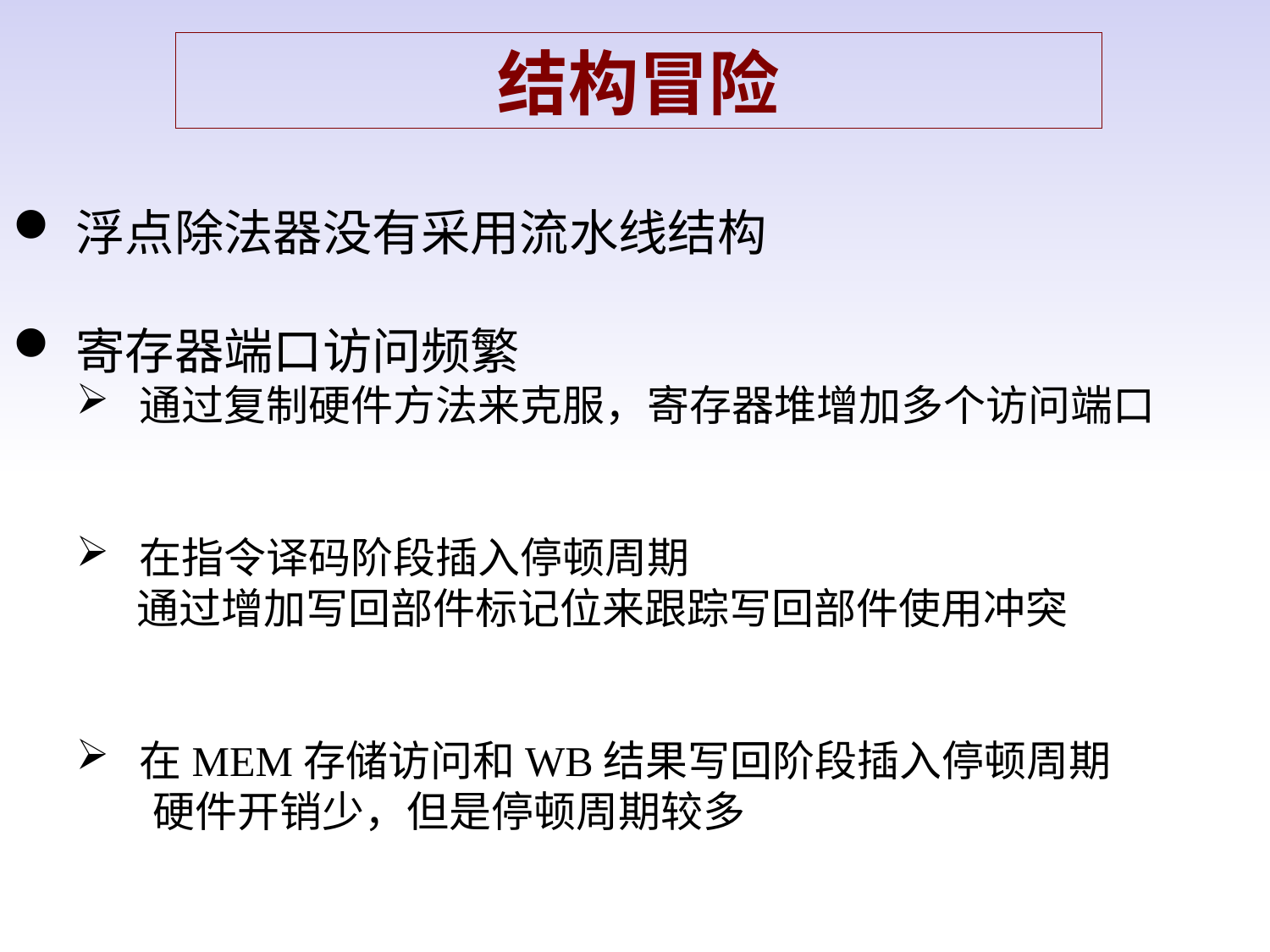

结构冒险
浮点除法器没有采用流水线结构

寄存器端口访问频繁
通过复制硬件方法来克服，寄存器堆增加多个访问端口

在指令译码阶段插入停顿周期
            通过增加写回部件标记位来跟踪写回部件使用冲突

在MEM存储访问和WB结果写回阶段插入停顿周期
       硬件开销少，但是停顿周期较多